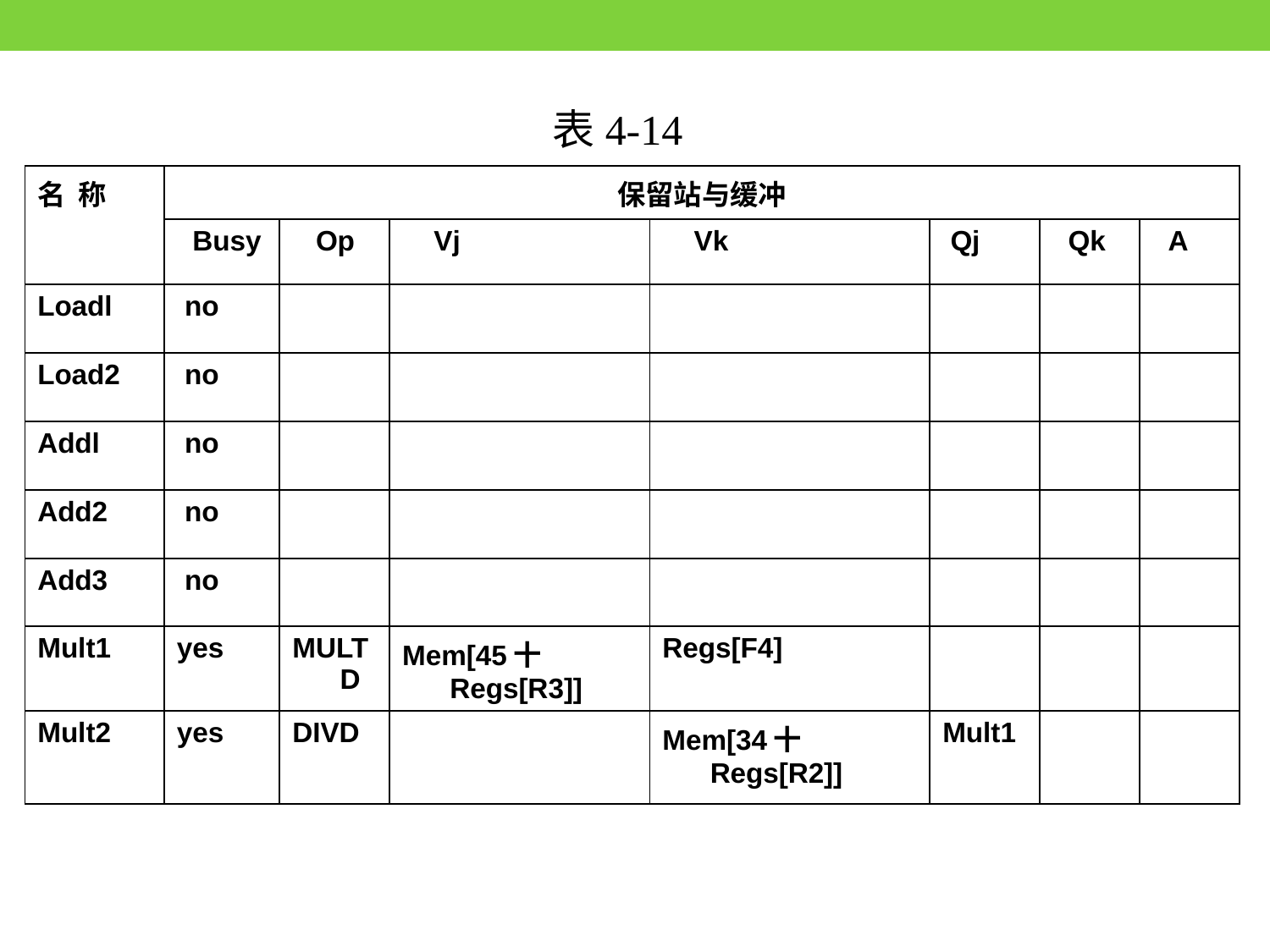

表4-14
| 名 称 | 保留站与缓冲 |  |  |  |  |  |  |
| --- | --- | --- | --- | --- | --- | --- | --- |
|  | Busy | Op | Vj | Vk | Qj | Qk | A |
| Loadl | no |  |  |  |  |  |  |
| Load2 | no |  |  |  |  |  |  |
| Addl | no |  |  |  |  |  |  |
| Add2 | no |  |  |  |  |  |  |
| Add3 | no |  |  |  |  |  |  |
| Mult1 | yes | MULTD | Mem[45十Regs[R3]] | Regs[F4] |  |  |  |
| Mult2 | yes | DIVD |  | Mem[34十Regs[R2]] | Mult1 |  |  |
71